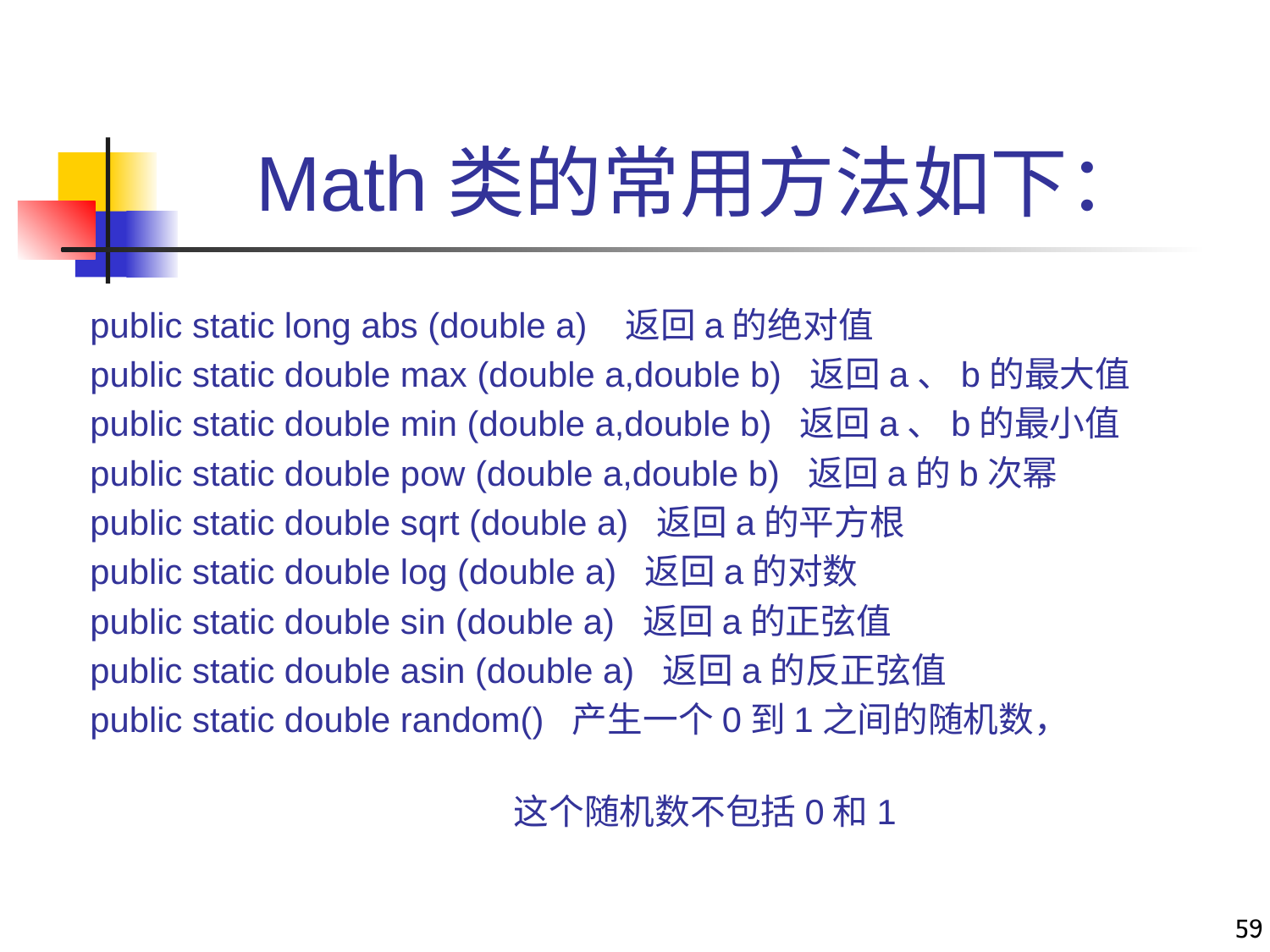

# Math类的常用方法如下：
public static long abs (double a)   返回a的绝对值
public static double max (double a,double b)  返回a、b的最大值
public static double min (double a,double b)  返回a、b的最小值
public static double pow (double a,double b)  返回a的b次幂
public static double sqrt (double a)  返回a的平方根
public static double log (double a)  返回a的对数
public static double sin (double a)  返回a的正弦值
public static double asin (double a)  返回a的反正弦值
public static double random()  产生一个0到1之间的随机数，
                                                     这个随机数不包括0和1
59